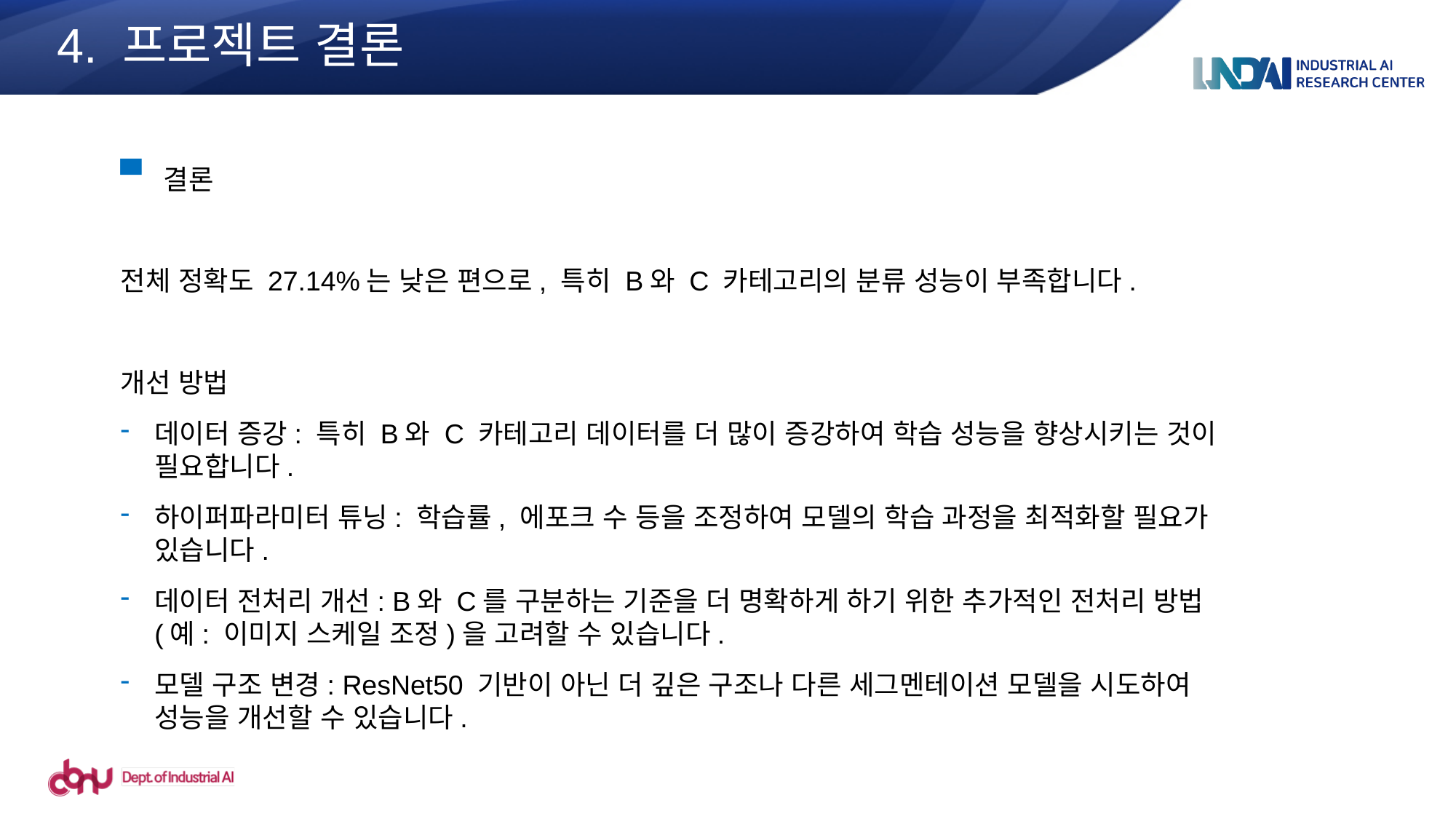

4. 프로젝트 결론
결론

전체 정확도 27.14%는 낮은 편으로, 특히 B와 C 카테고리의 분류 성능이 부족합니다.

개선 방법
데이터 증강: 특히 B와 C 카테고리 데이터를 더 많이 증강하여 학습 성능을 향상시키는 것이 필요합니다.
하이퍼파라미터 튜닝: 학습률, 에포크 수 등을 조정하여 모델의 학습 과정을 최적화할 필요가 있습니다.
데이터 전처리 개선: B와 C를 구분하는 기준을 더 명확하게 하기 위한 추가적인 전처리 방법(예: 이미지 스케일 조정)을 고려할 수 있습니다.
모델 구조 변경: ResNet50 기반이 아닌 더 깊은 구조나 다른 세그멘테이션 모델을 시도하여 성능을 개선할 수 있습니다.